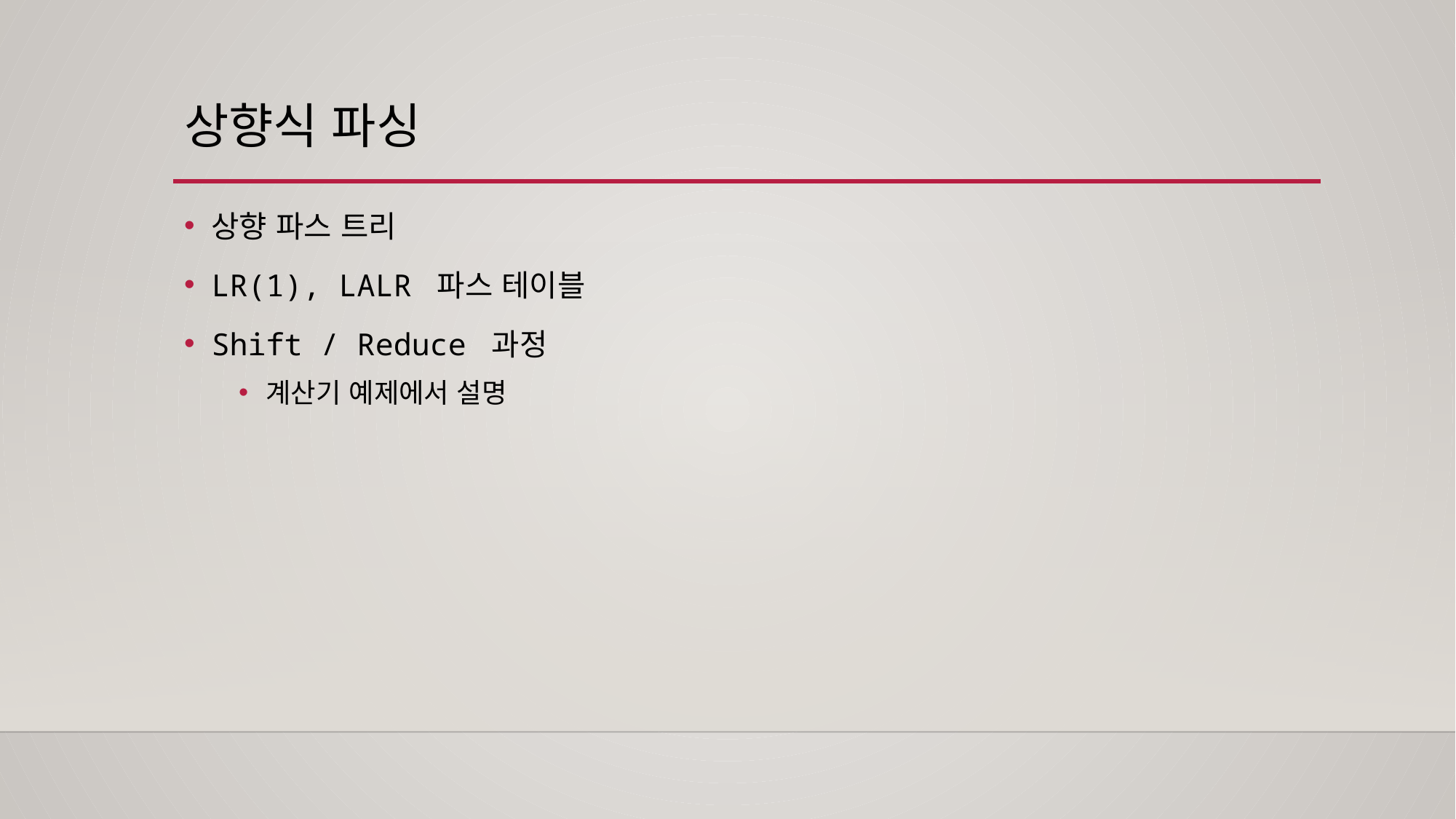

# 상향식 파싱
상향 파스 트리
LR(1), LALR 파스 테이블
Shift / Reduce 과정
계산기 예제에서 설명